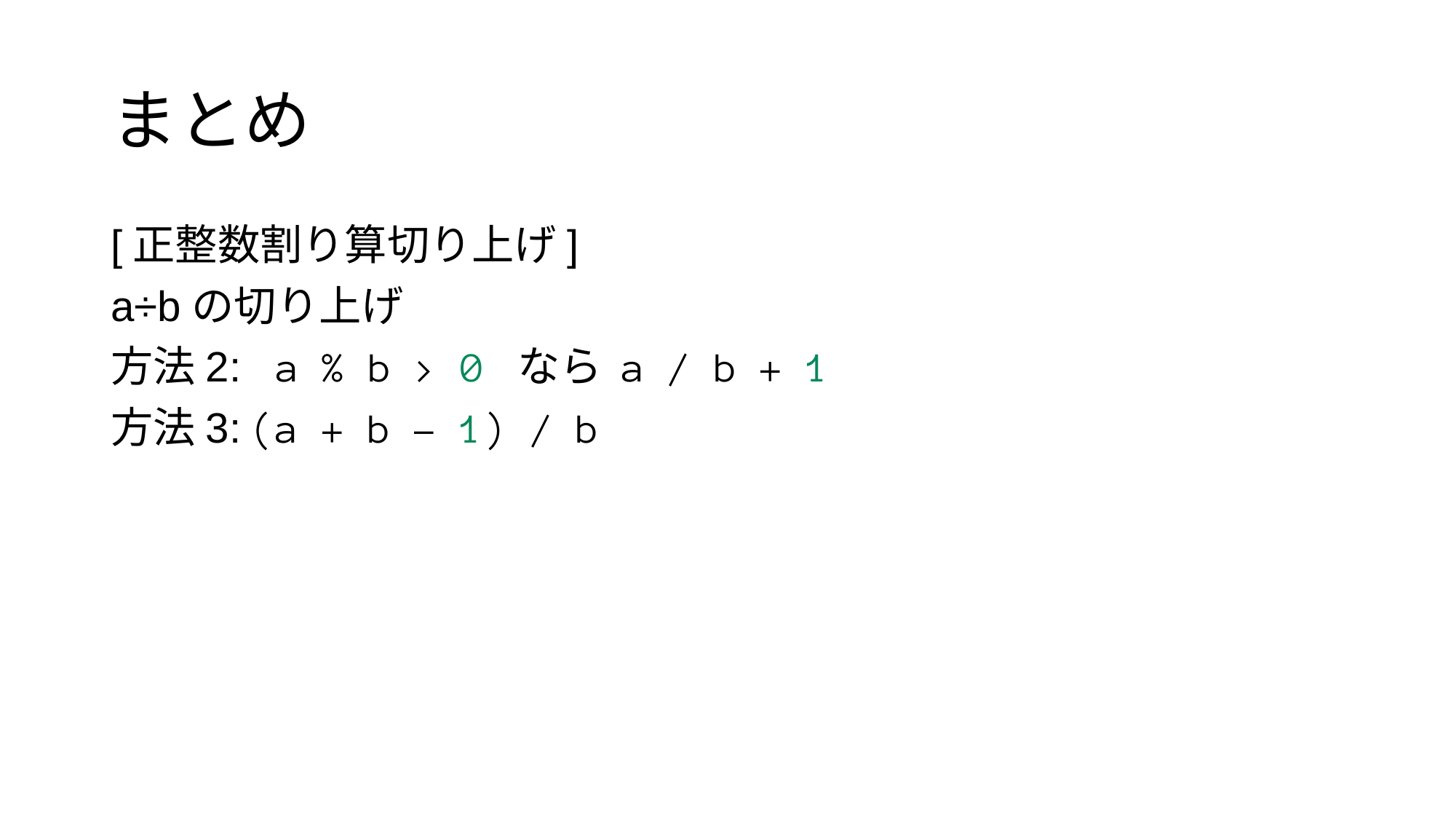

# まとめ
[正整数割り算切り上げ]
a÷bの切り上げ
方法2:   a % b > 0 なら a / b + 1
方法3: (a + b - 1) / b